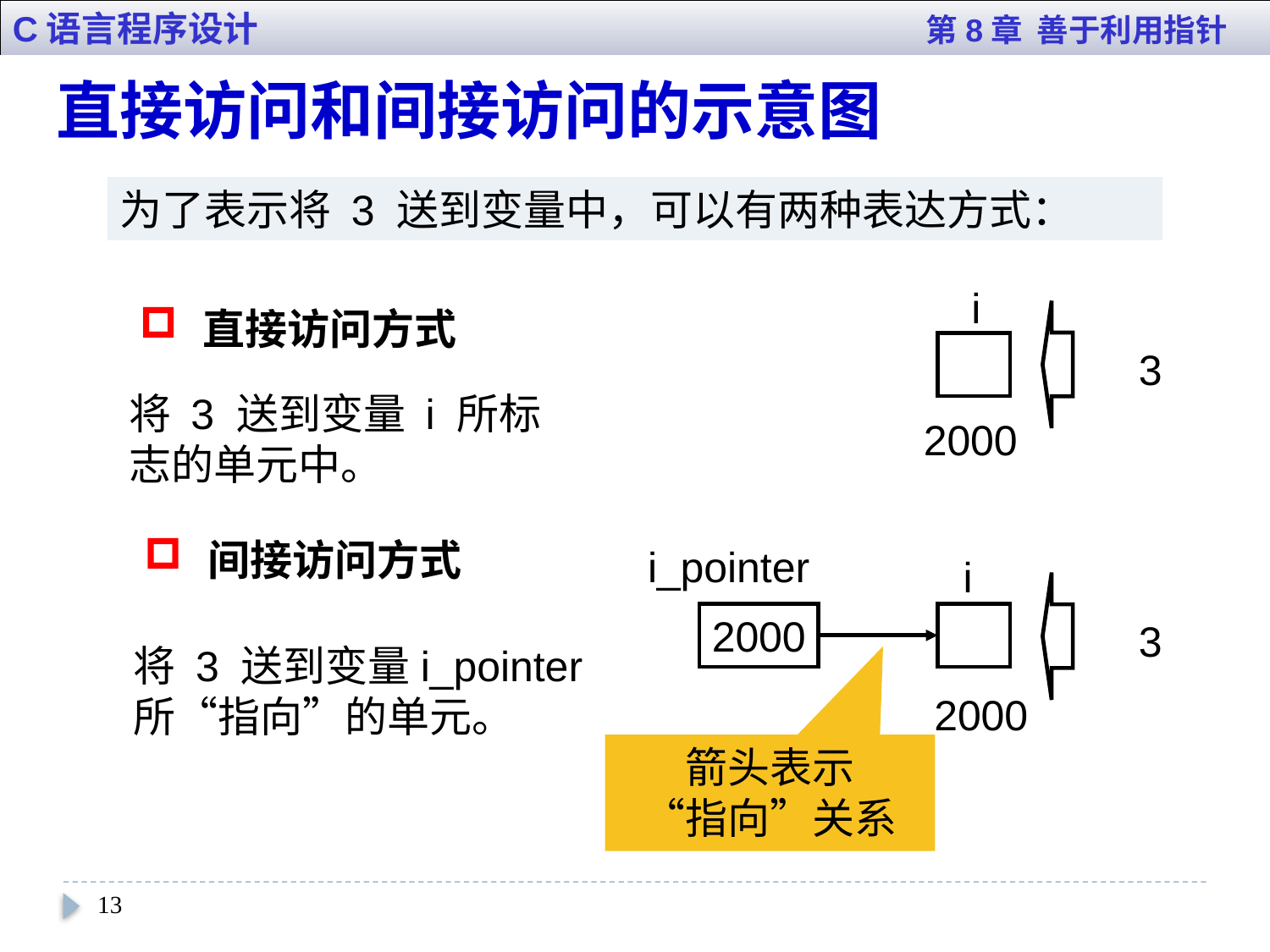

C语言程序设计                                                                                   第8章  善于利用指针
直接访问和间接访问的示意图
为了表示将 3 送到变量中，可以有两种表达方式：
i

3
2000
i_pointer
i

2000

3
2000
箭头表示
“指向”关系
直接访问方式
将 3 送到变量 i 所标志的单元中。
间接访问方式
将 3 送到变量i_pointer 所“指向”的单元。
13